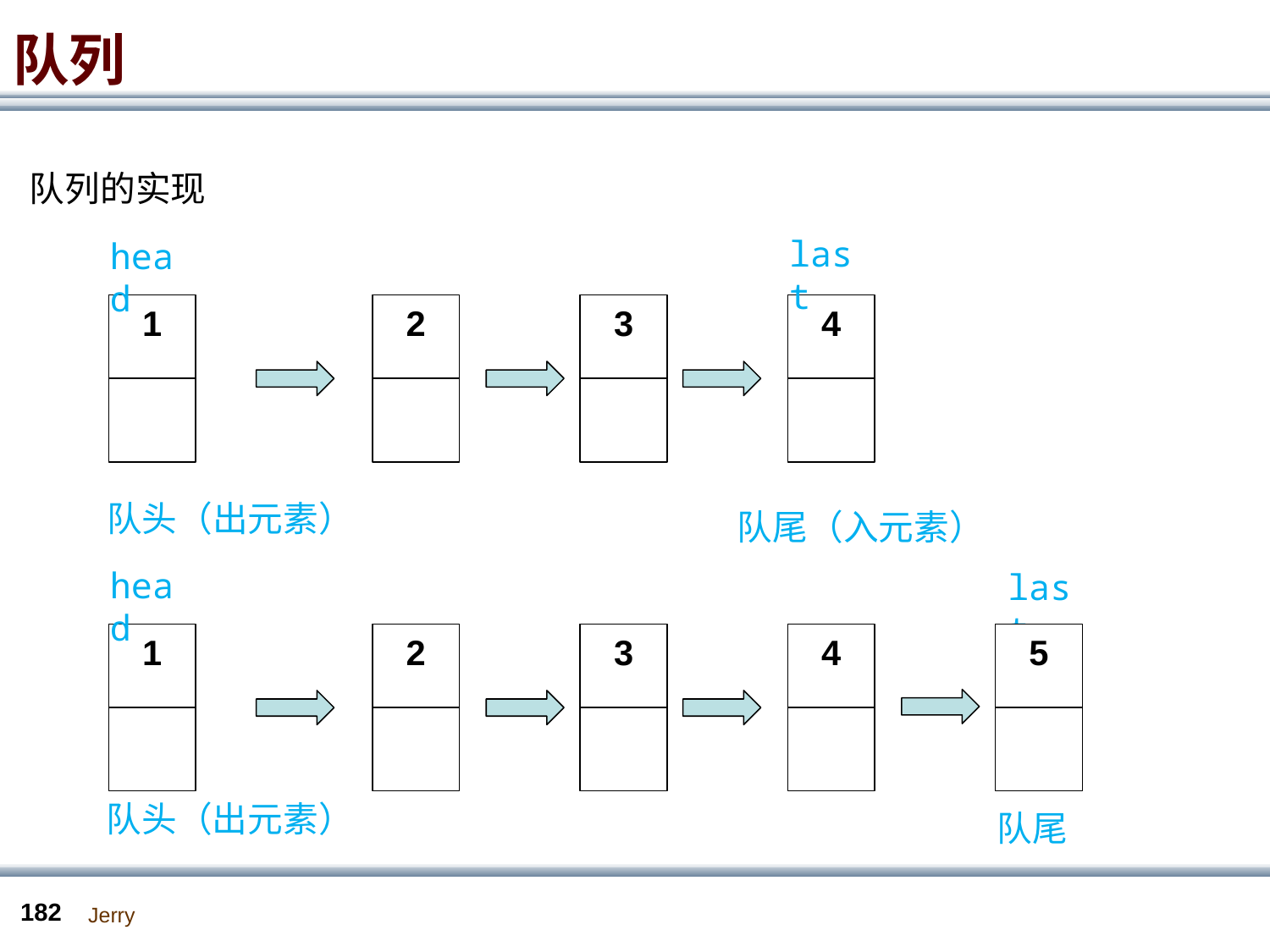

# 队列
队列的实现
last
head
1
2
3
4

队头（出元素）
队尾（入元素）
head
last
1
2
3
4
5

队头（出元素）
队尾